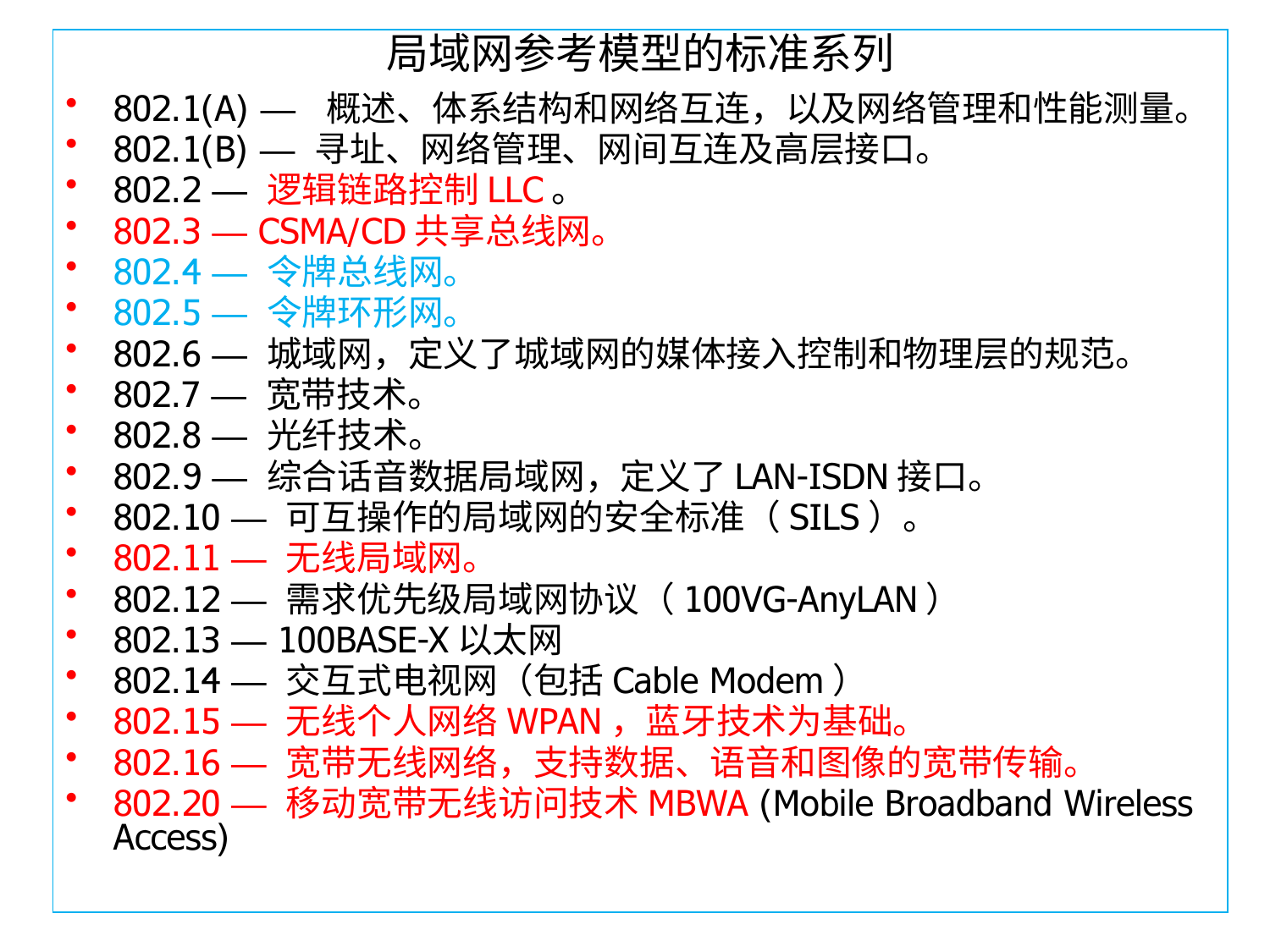

局域网参考模型的标准系列
802.1(A) ―  概述、体系结构和网络互连，以及网络管理和性能测量。
802.1(B) ― 寻址、网络管理、网间互连及高层接口。
802.2 ― 逻辑链路控制LLC。
802.3 ― CSMA/CD共享总线网。
802.4 ― 令牌总线网。
802.5 ― 令牌环形网。
802.6 ― 城域网，定义了城域网的媒体接入控制和物理层的规范。
802.7 ― 宽带技术。
802.8 ― 光纤技术。
802.9 ― 综合话音数据局域网，定义了LAN-ISDN接口。
802.10 ― 可互操作的局域网的安全标准（SILS）。
802.11 ― 无线局域网。
802.12 ― 需求优先级局域网协议（100VG-AnyLAN）
802.13 ― 100BASE-X以太网
802.14 ― 交互式电视网（包括Cable Modem）
802.15 ― 无线个人网络WPAN，蓝牙技术为基础。
802.16 ― 宽带无线网络，支持数据、语音和图像的宽带传输。
802.20 ― 移动宽带无线访问技术MBWA (Mobile Broadband Wireless Access)